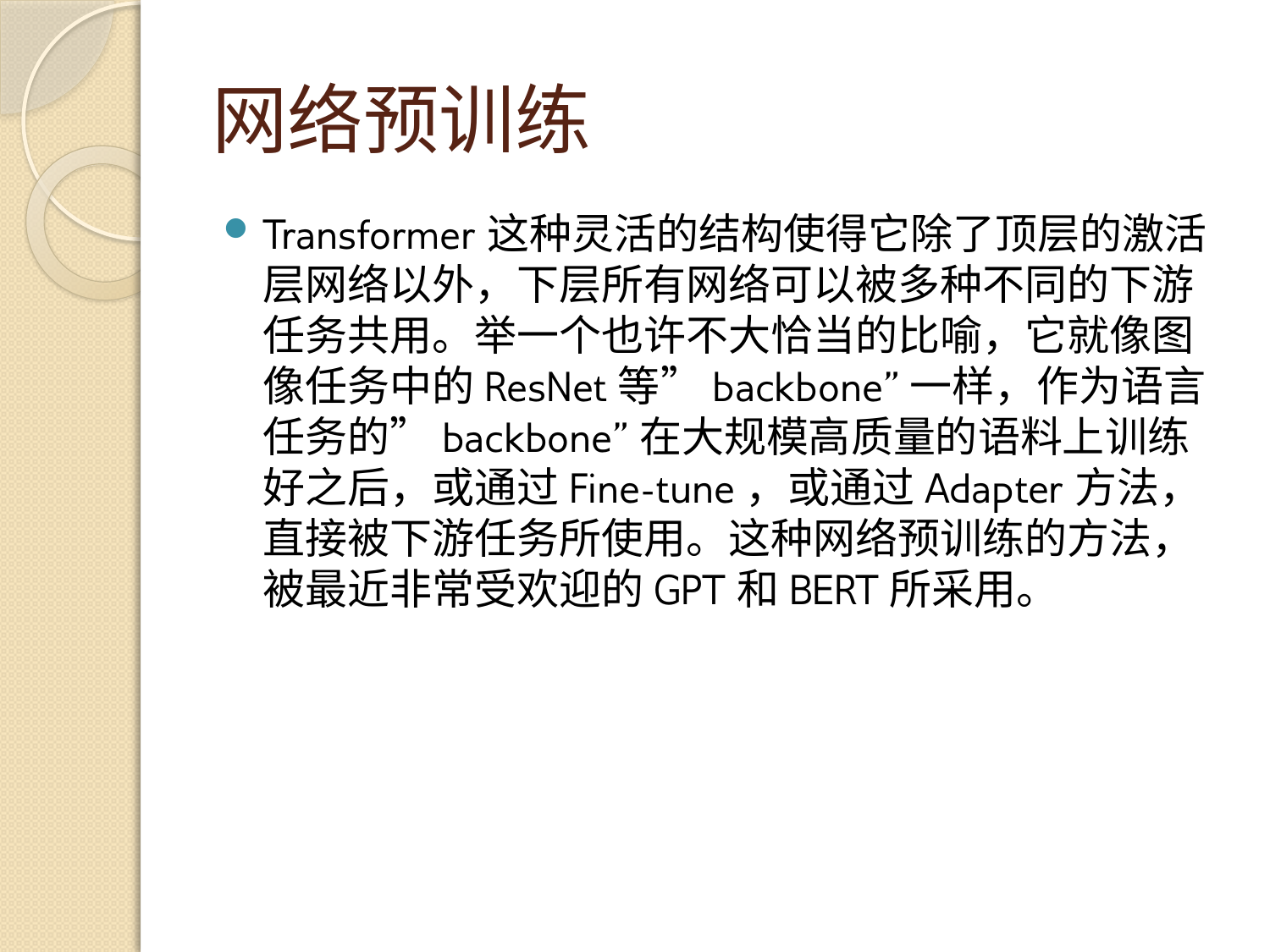

# 网络预训练
Transformer这种灵活的结构使得它除了顶层的激活层网络以外，下层所有网络可以被多种不同的下游任务共用。举一个也许不大恰当的比喻，它就像图像任务中的ResNet等”backbone”一样，作为语言任务的”backbone”在大规模高质量的语料上训练好之后，或通过Fine-tune，或通过Adapter方法，直接被下游任务所使用。这种网络预训练的方法，被最近非常受欢迎的GPT和BERT所采用。